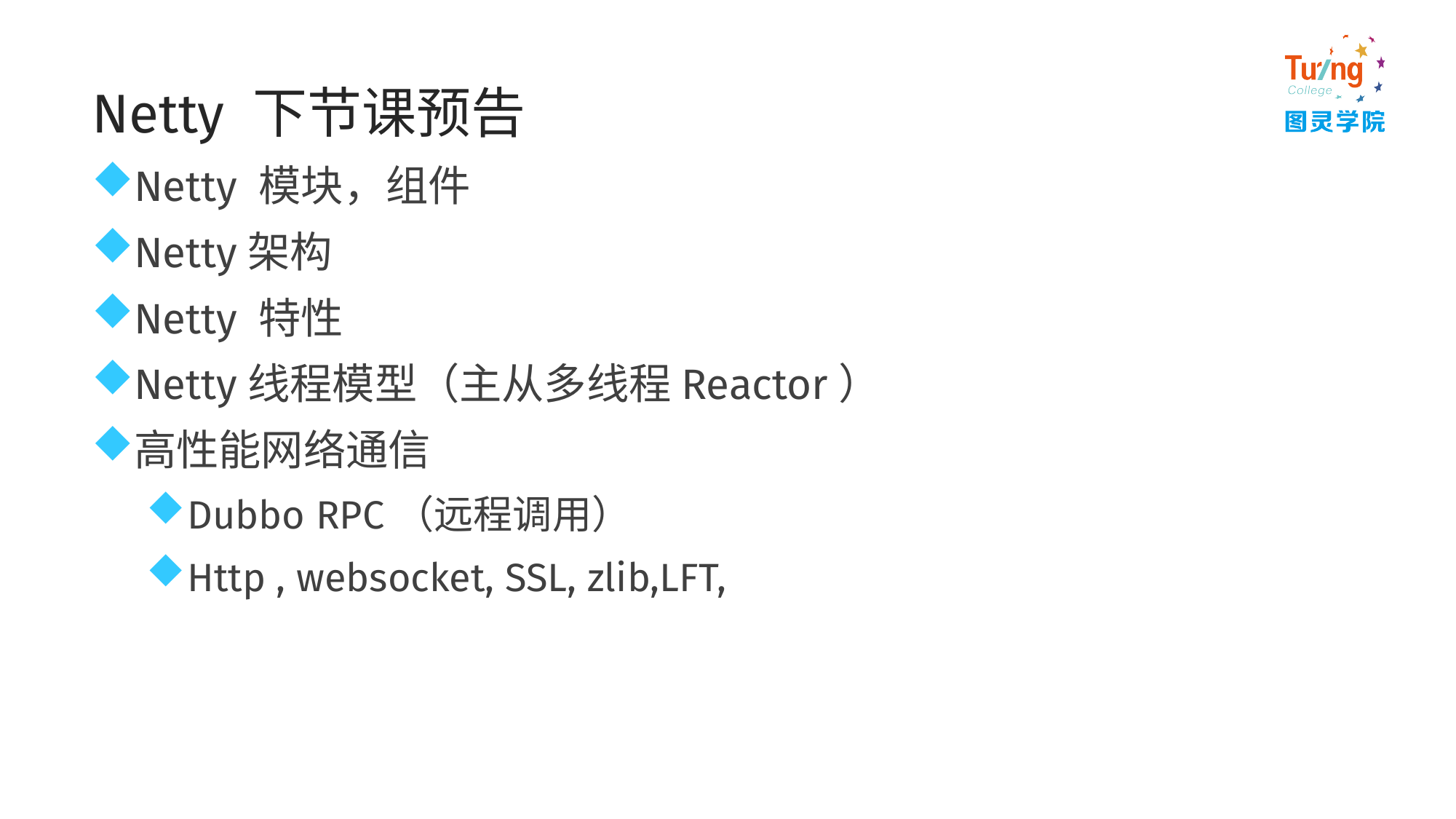

# Netty 下节课预告
Netty 模块，组件
Netty架构
Netty 特性
Netty线程模型（主从多线程Reactor）
高性能网络通信
Dubbo RPC（远程调用）
Http , websocket, SSL, zlib,LFT,